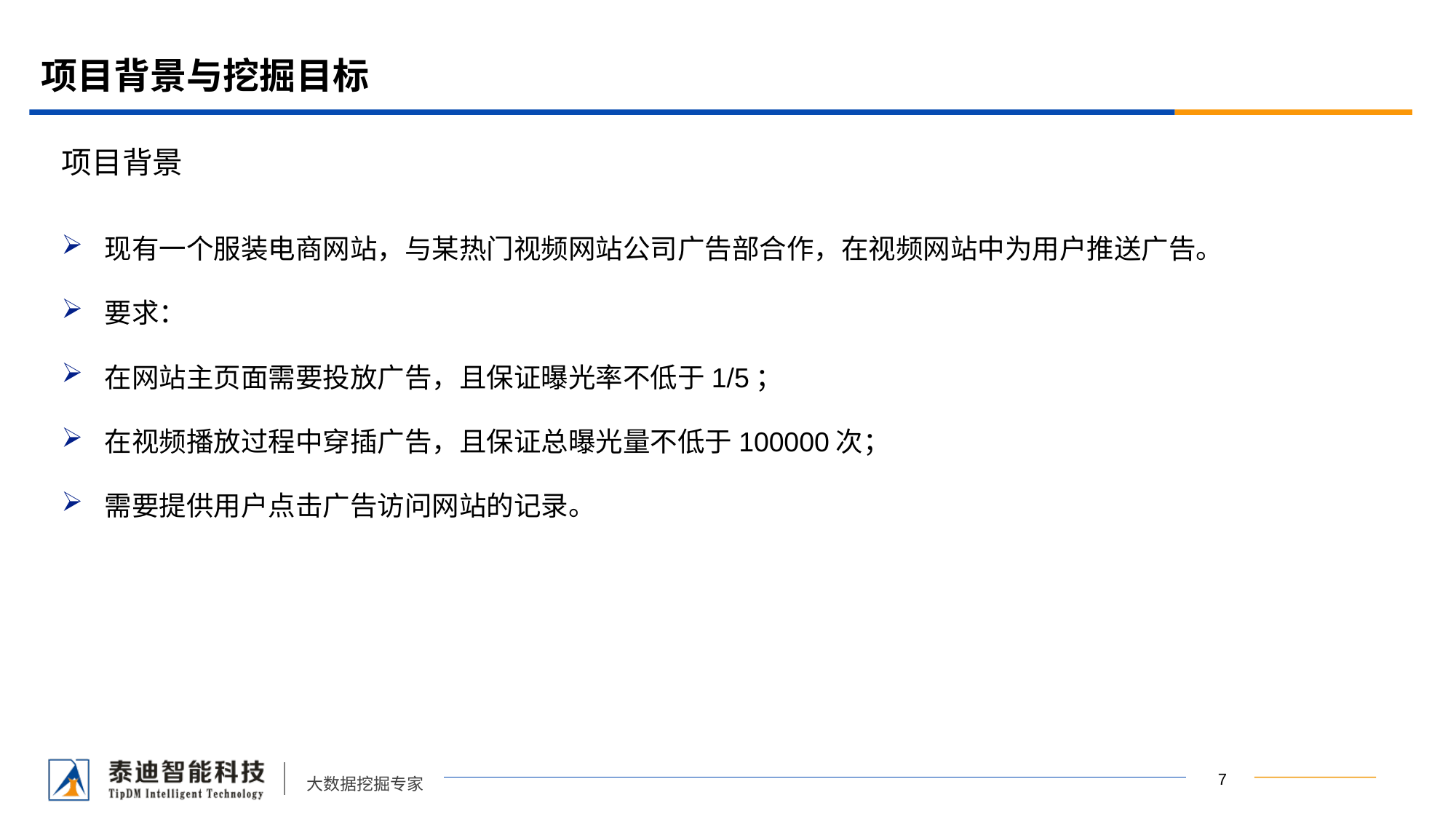

# 项目背景与挖掘目标
项目背景
现有一个服装电商网站，与某热门视频网站公司广告部合作，在视频网站中为用户推送广告。
要求：
在网站主页面需要投放广告，且保证曝光率不低于1/5；
在视频播放过程中穿插广告，且保证总曝光量不低于100000次；
需要提供用户点击广告访问网站的记录。